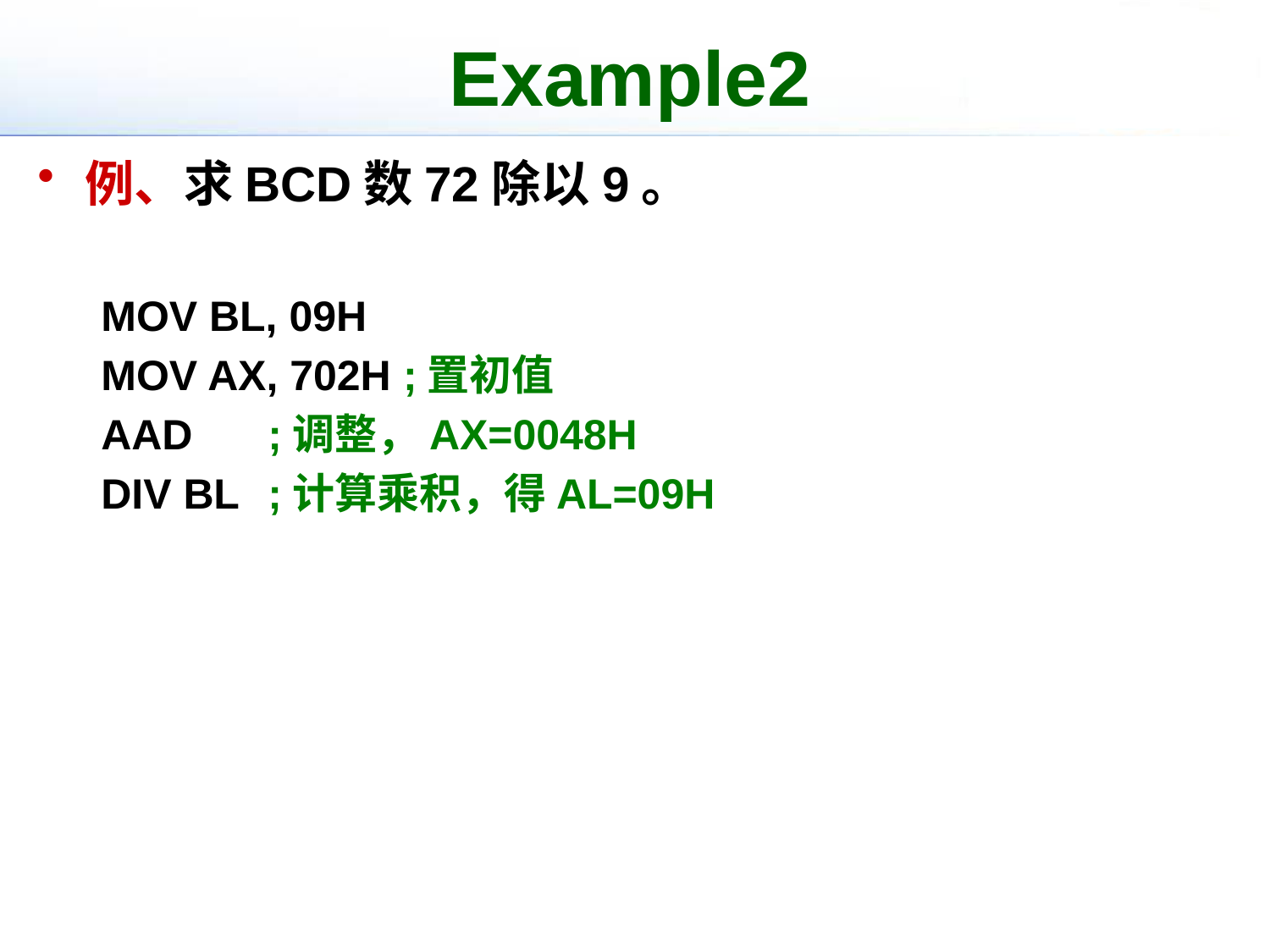

# Example2
例、求BCD数72除以9。

MOV BL, 09H
MOV AX, 702H ;置初值
AAD	;调整，AX=0048H
DIV BL	;计算乘积，得AL=09H